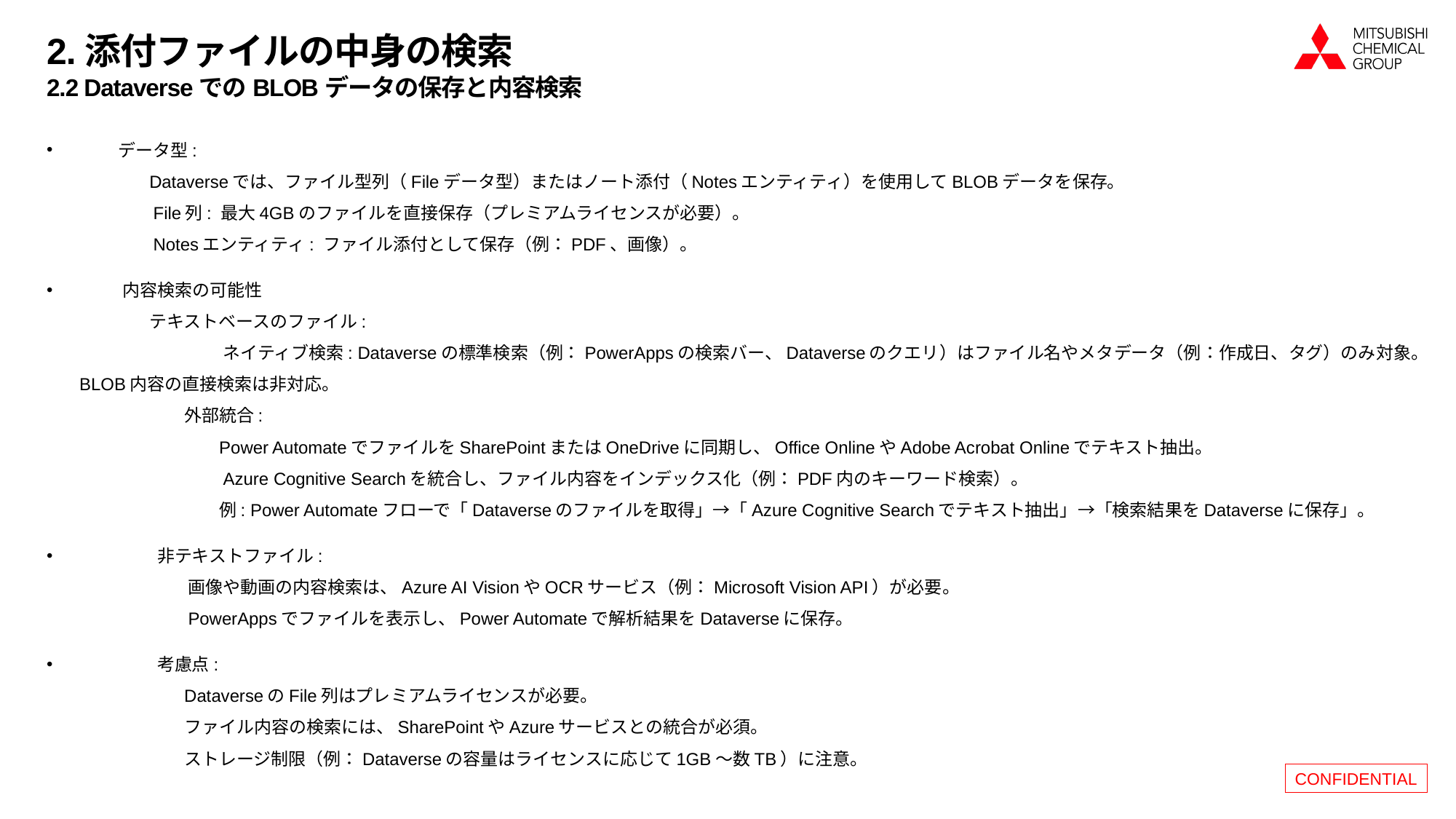

# 2.添付ファイルの中身の検索 2.2 DataverseでのBLOBデータの保存と内容検索
  データ型:
    Dataverseでは、ファイル型列（Fileデータ型）またはノート添付（Notesエンティティ）を使用してBLOBデータを保存。
    File列: 最大4GBのファイルを直接保存（プレミアムライセンスが必要）。
    Notesエンティティ: ファイル添付として保存（例：PDF、画像）。
   内容検索の可能性
    テキストベースのファイル:
        ネイティブ検索: Dataverseの標準検索（例：PowerAppsの検索バー、Dataverseのクエリ）はファイル名やメタデータ（例：作成日、タグ）のみ対象。BLOB内容の直接検索は非対応。
      外部統合:
        Power AutomateでファイルをSharePointまたはOneDriveに同期し、Office OnlineやAdobe Acrobat Onlineでテキスト抽出。
        Azure Cognitive Searchを統合し、ファイル内容をインデックス化（例：PDF内のキーワード検索）。
        例: Power Automateフローで「Dataverseのファイルを取得」→「Azure Cognitive Searchでテキスト抽出」→「検索結果をDataverseに保存」。
     非テキストファイル:
      画像や動画の内容検索は、Azure AI VisionやOCRサービス（例：Microsoft Vision API）が必要。
      PowerAppsでファイルを表示し、Power Automateで解析結果をDataverseに保存。
     考慮点:
      DataverseのFile列はプレミアムライセンスが必要。
      ファイル内容の検索には、SharePointやAzureサービスとの統合が必須。
      ストレージ制限（例：Dataverseの容量はライセンスに応じて1GB～数TB）に注意。